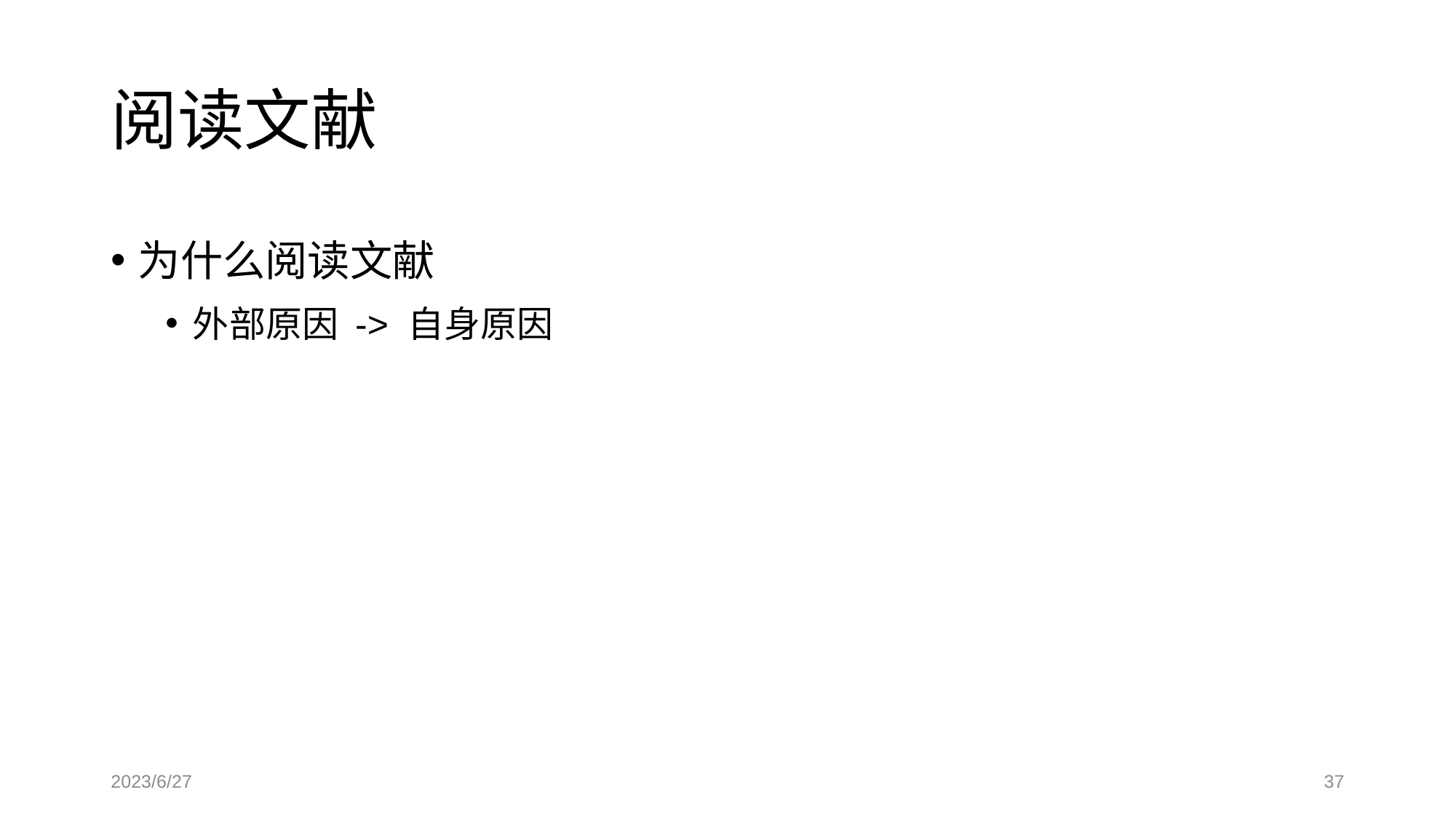

# 阅读文献
为什么阅读文献
外部原因 -> 自身原因
2023/6/27
37